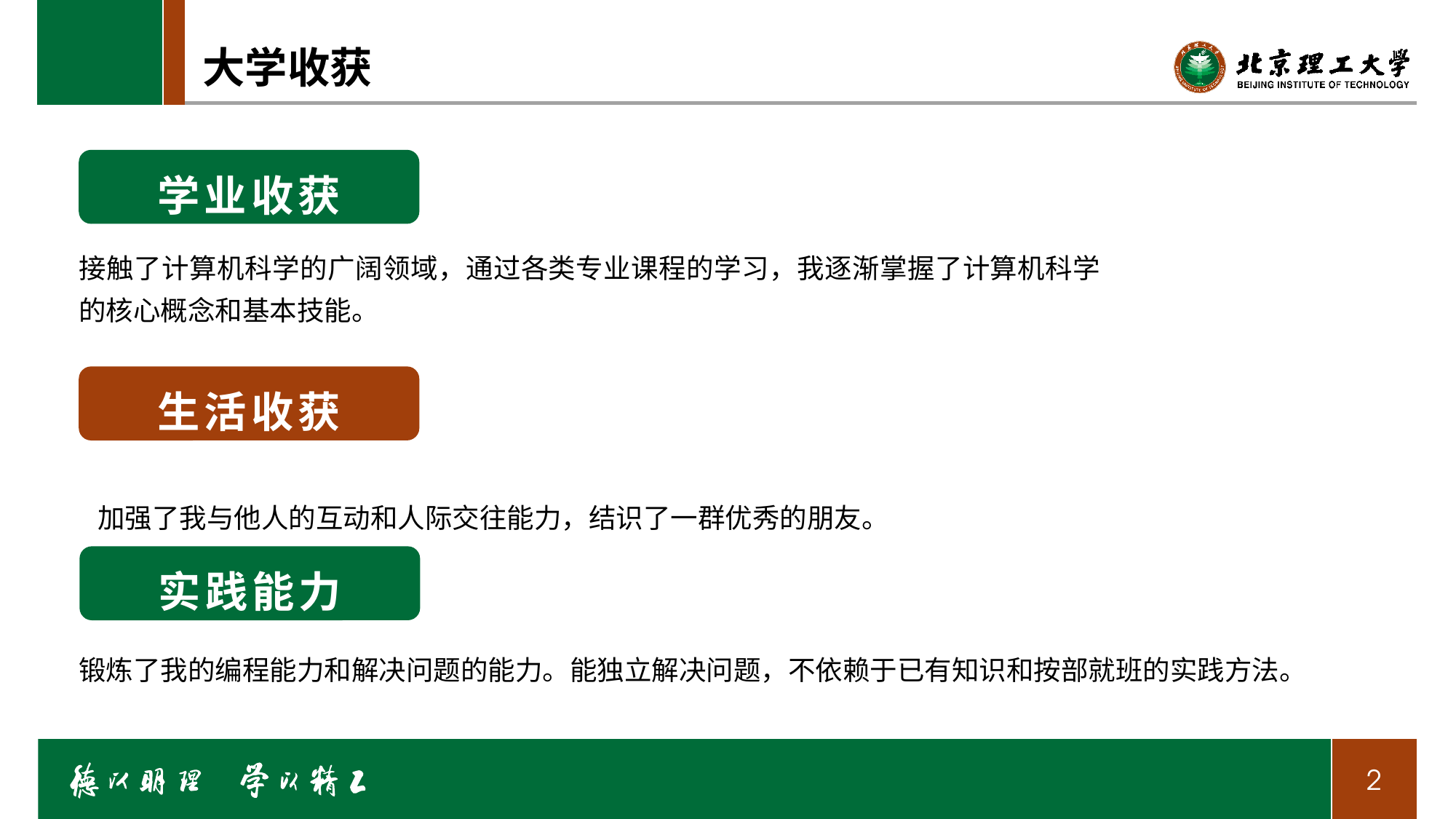

# 大学收获
学业收获
接触了计算机科学的广阔领域，通过各类专业课程的学习，我逐渐掌握了计算机科学的核心概念和基本技能。

生活收获
加强了我与他人的互动和人际交往能力，结识了一群优秀的朋友。
实践能力
锻炼了我的编程能力和解决问题的能力。能独立解决问题，不依赖于已有知识和按部就班的实践方法。